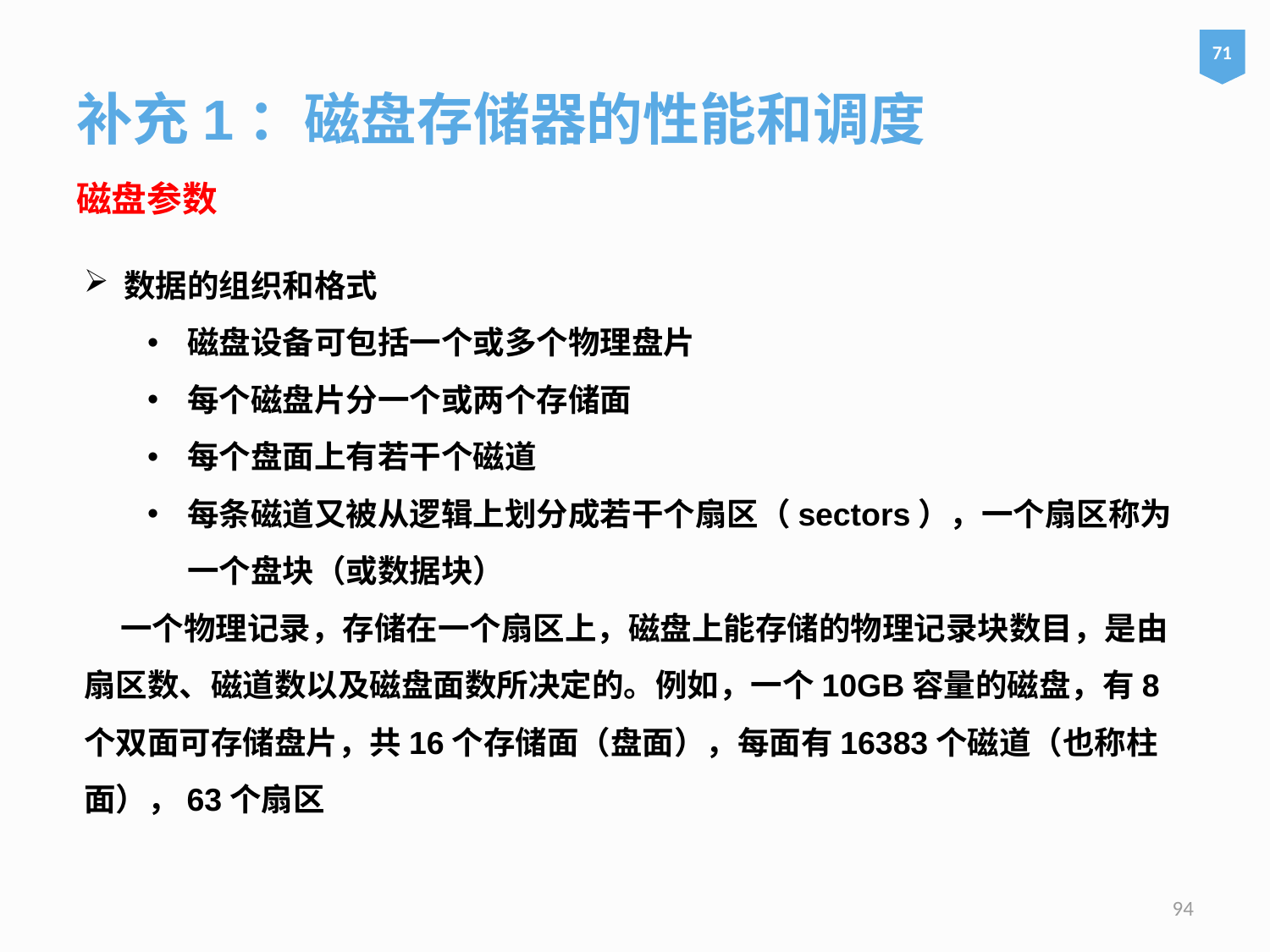

71
补充1：磁盘存储器的性能和调度
磁盘参数
数据的组织和格式
磁盘设备可包括一个或多个物理盘片
每个磁盘片分一个或两个存储面
每个盘面上有若干个磁道
每条磁道又被从逻辑上划分成若干个扇区（sectors），一个扇区称为一个盘块（或数据块）
    一个物理记录，存储在一个扇区上，磁盘上能存储的物理记录块数目，是由扇区数、磁道数以及磁盘面数所决定的。例如，一个10GB容量的磁盘，有8个双面可存储盘片，共16个存储面（盘面），每面有16383个磁道（也称柱面），63个扇区
94